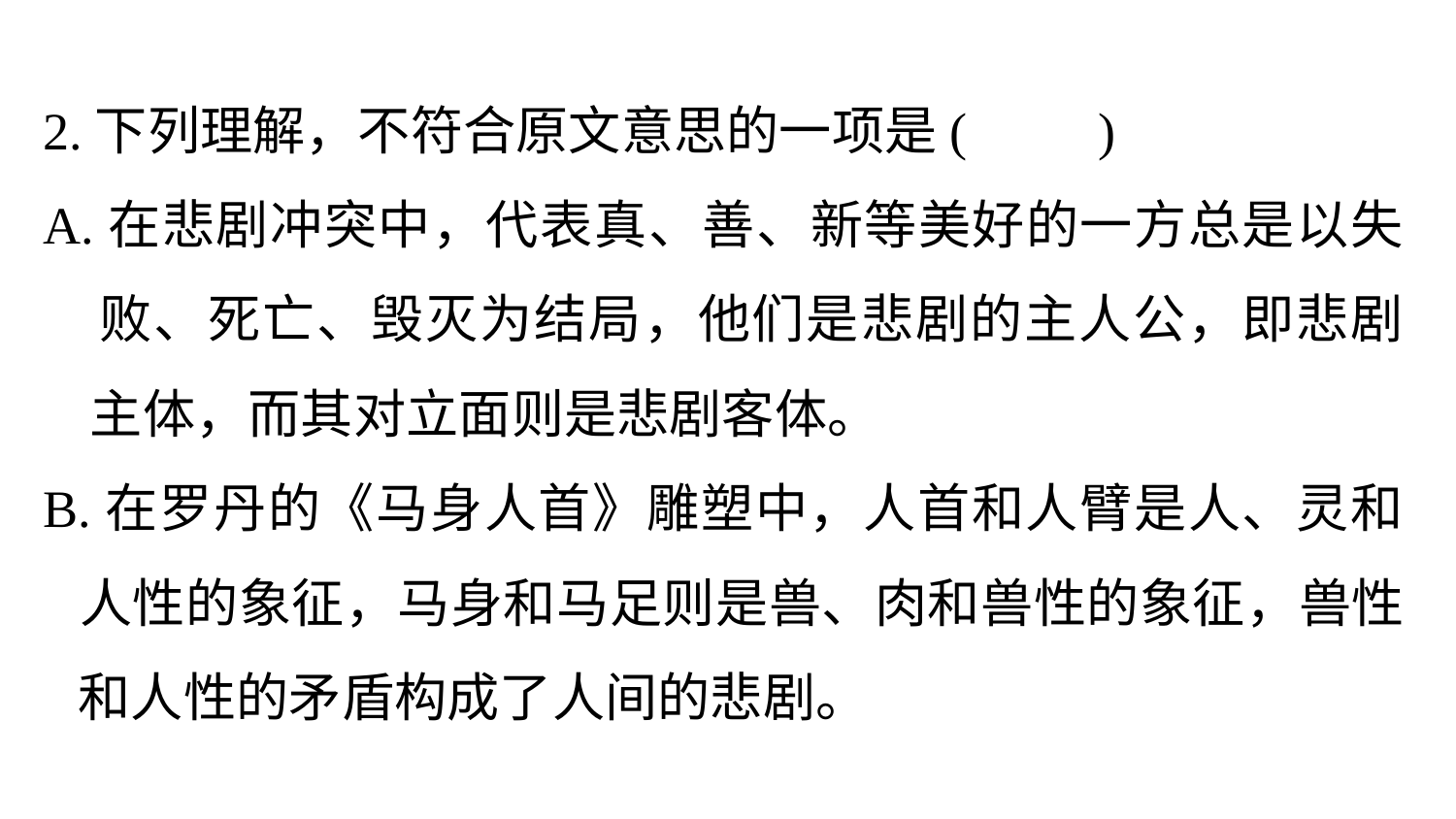

2.下列理解，不符合原文意思的一项是(　　)
A.在悲剧冲突中，代表真、善、新等美好的一方总是以失
    败、死亡、毁灭为结局，他们是悲剧的主人公，即悲剧
    主体，而其对立面则是悲剧客体。
B.在罗丹的《马身人首》雕塑中，人首和人臂是人、灵和
   人性的象征，马身和马足则是兽、肉和兽性的象征，兽性
   和人性的矛盾构成了人间的悲剧。